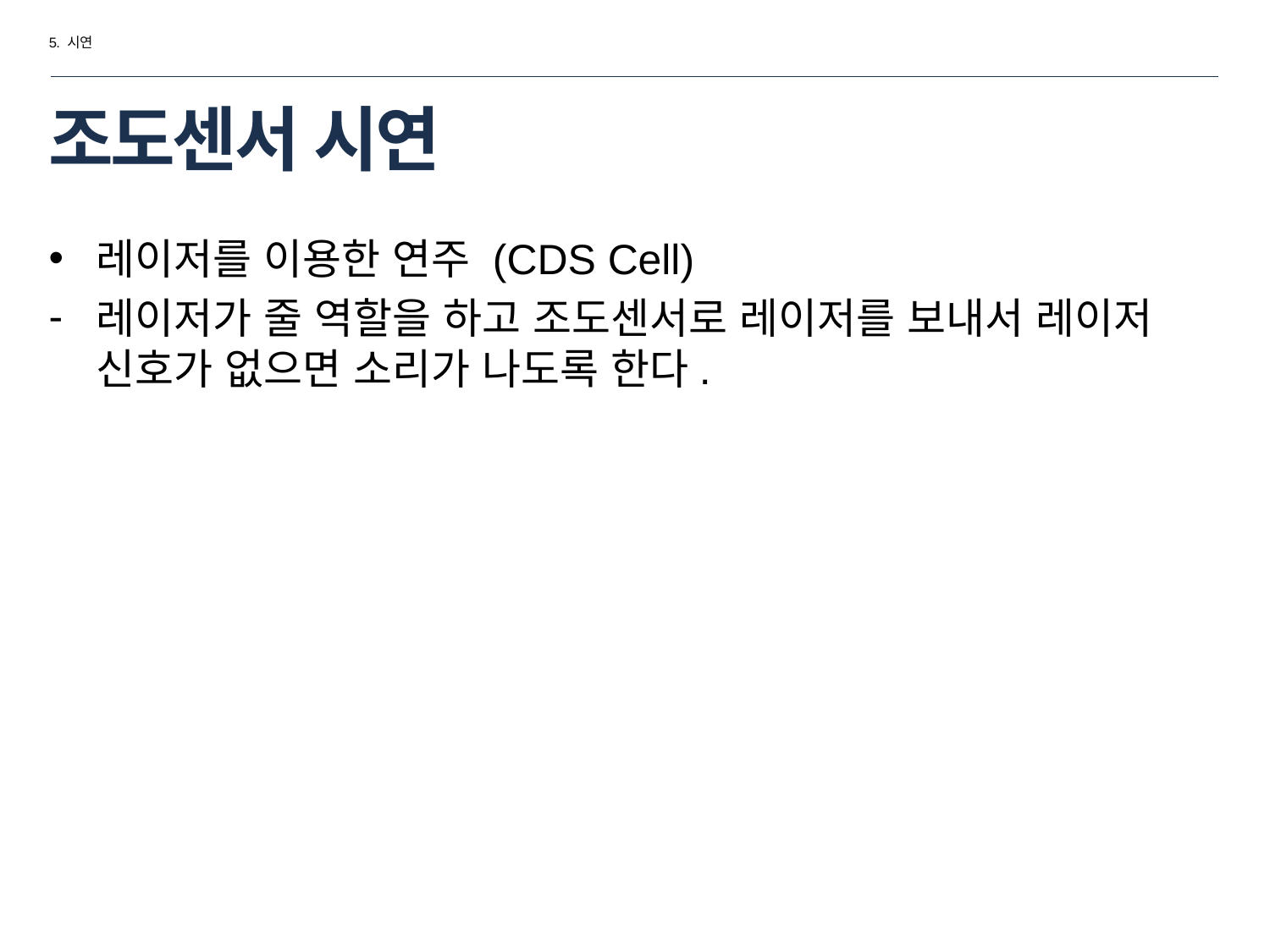

5. 시연
# 조도센서 시연
레이저를 이용한 연주 (CDS Cell)
레이저가 줄 역할을 하고 조도센서로 레이저를 보내서 레이저 신호가 없으면 소리가 나도록 한다.